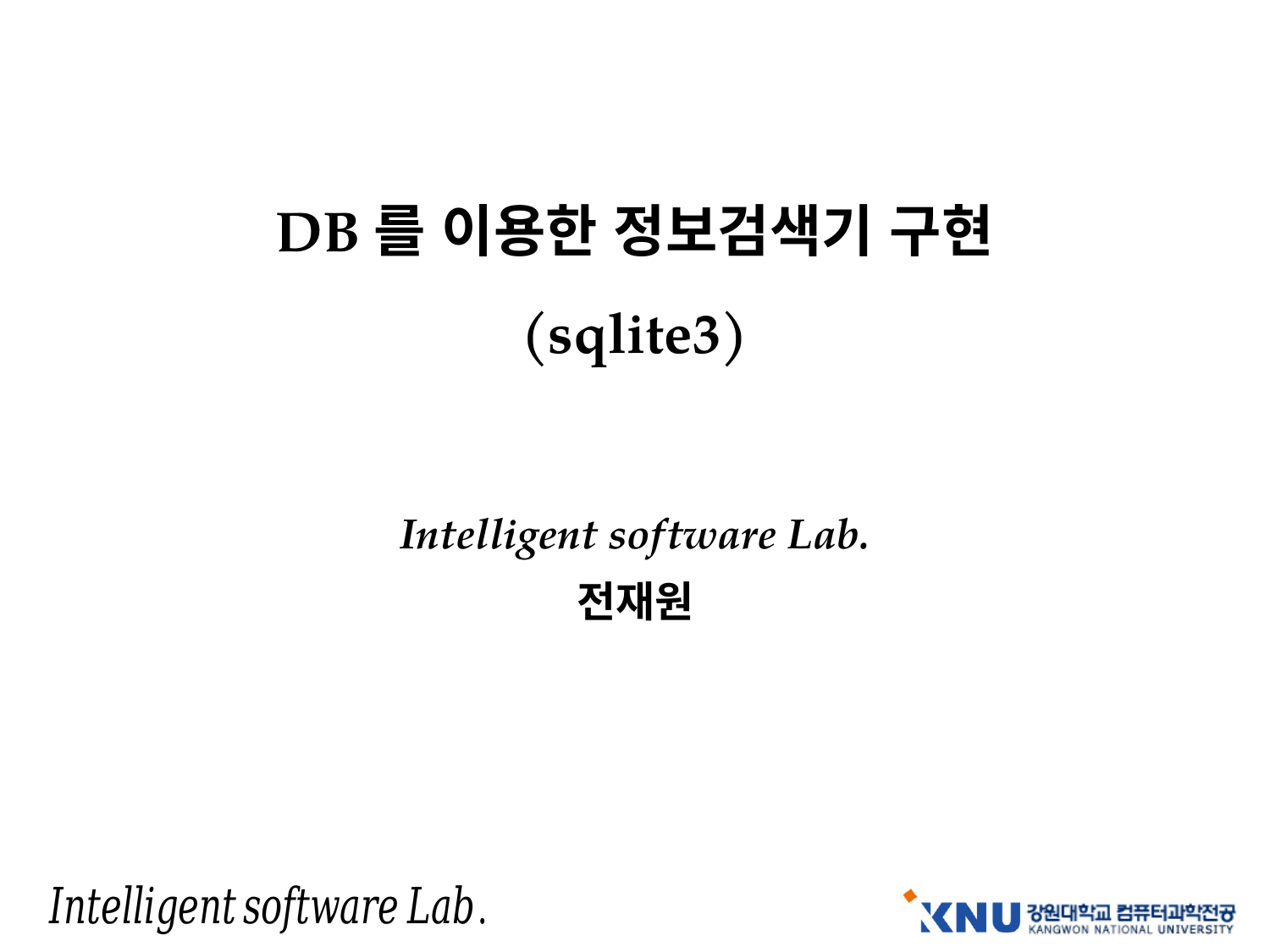

# DB를 이용한 정보검색기 구현 (sqlite3)
Intelligent software Lab.
전재원